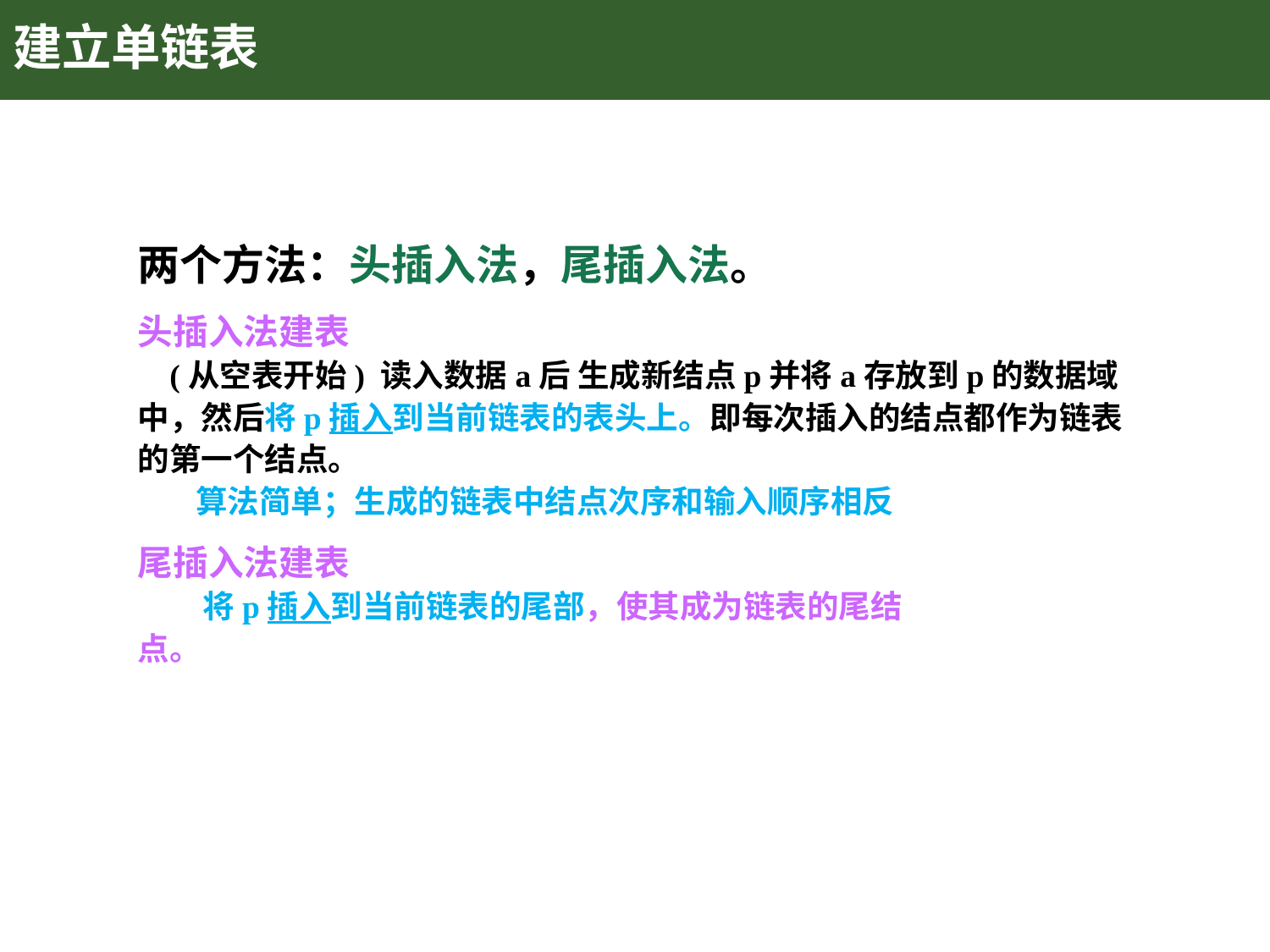

# 建立单链表
两个方法：头插入法，尾插入法。
头插入法建表
    (从空表开始) 读入数据a后 生成新结点p并将a存放到p的数据域中，然后将p插入到当前链表的表头上。即每次插入的结点都作为链表的第一个结点。
       算法简单；生成的链表中结点次序和输入顺序相反
尾插入法建表
        将p插入到当前链表的尾部，使其成为链表的尾结点。